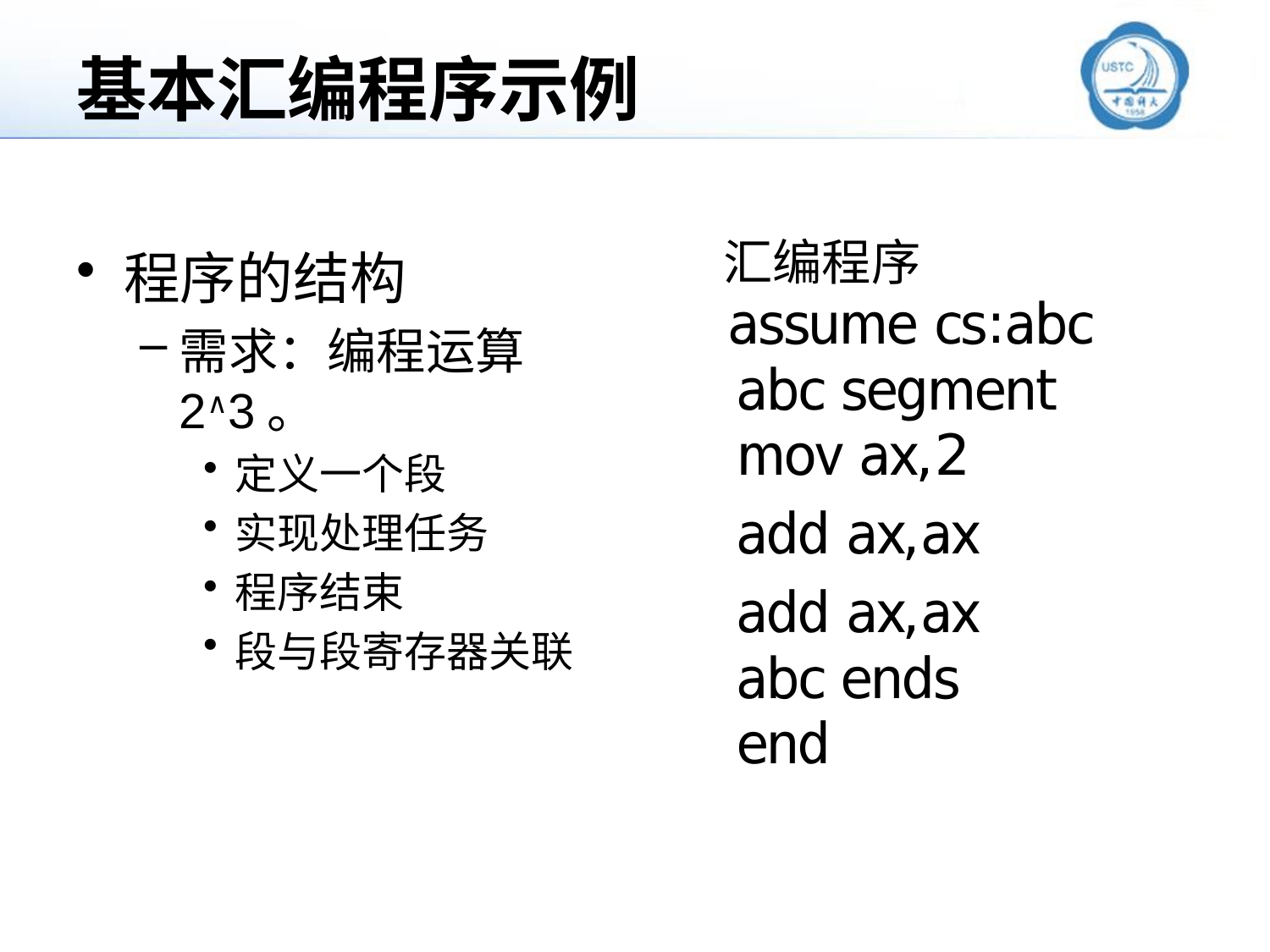

# 基本汇编程序示例
程序的结构
需求：编程运算 2∧3。
定义一个段
实现处理任务
程序结束
段与段寄存器关联

    汇编程序
    assume cs:abc
    abc segment
    mov ax,2
    add ax,ax
    add ax,ax
    abc ends
    end